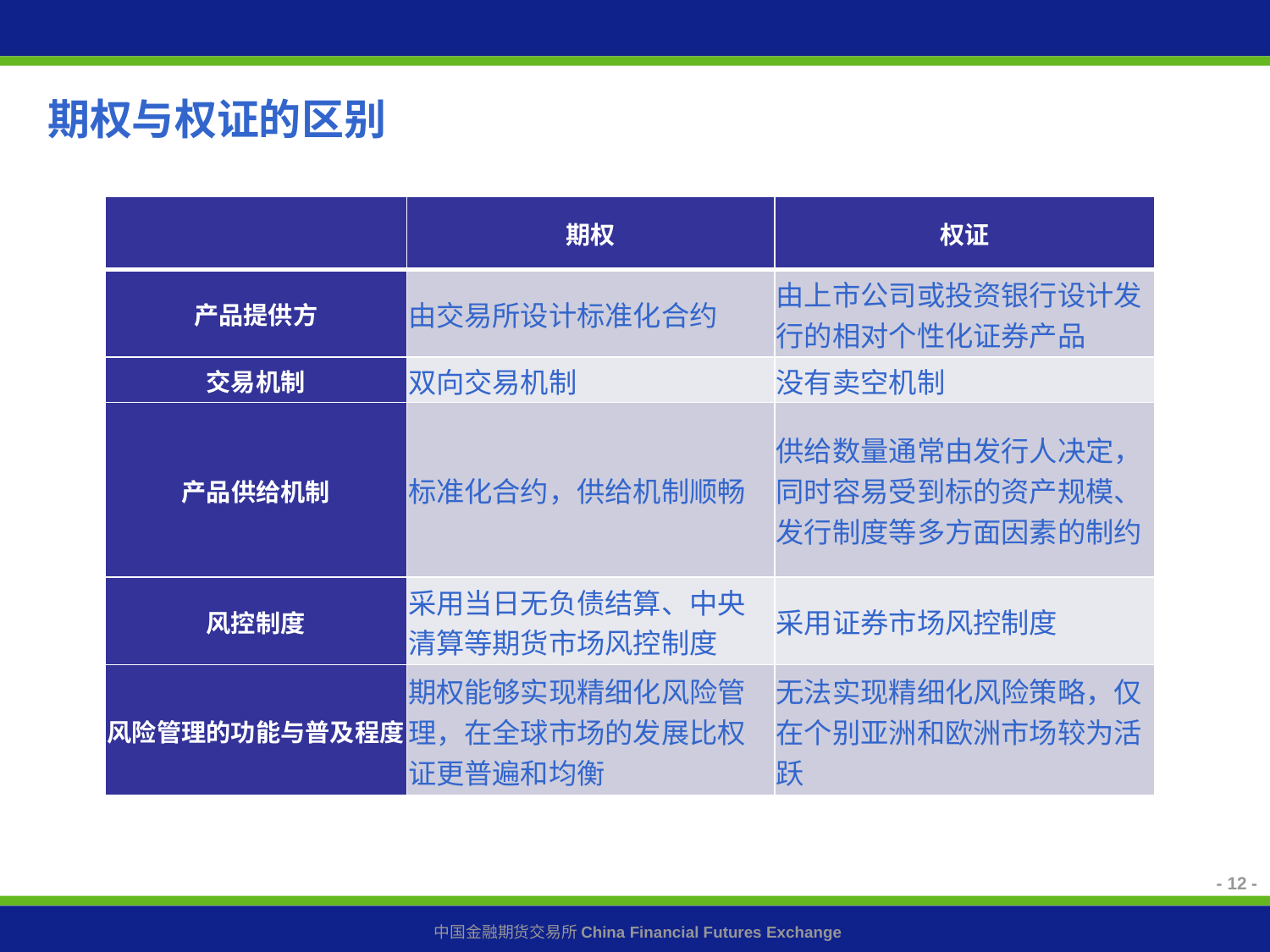

期权与权证的区别
|  | 期权 | 权证 |
| --- | --- | --- |
| 产品提供方 | 由交易所设计标准化合约 | 由上市公司或投资银行设计发行的相对个性化证券产品 |
| 交易机制 | 双向交易机制 | 没有卖空机制 |
| 产品供给机制 | 标准化合约，供给机制顺畅 | 供给数量通常由发行人决定，同时容易受到标的资产规模、发行制度等多方面因素的制约 |
| 风控制度 | 采用当日无负债结算、中央清算等期货市场风控制度 | 采用证券市场风控制度 |
| 风险管理的功能与普及程度 | 期权能够实现精细化风险管理，在全球市场的发展比权证更普遍和均衡 | 无法实现精细化风险策略，仅在个别亚洲和欧洲市场较为活跃 |
- 12 -